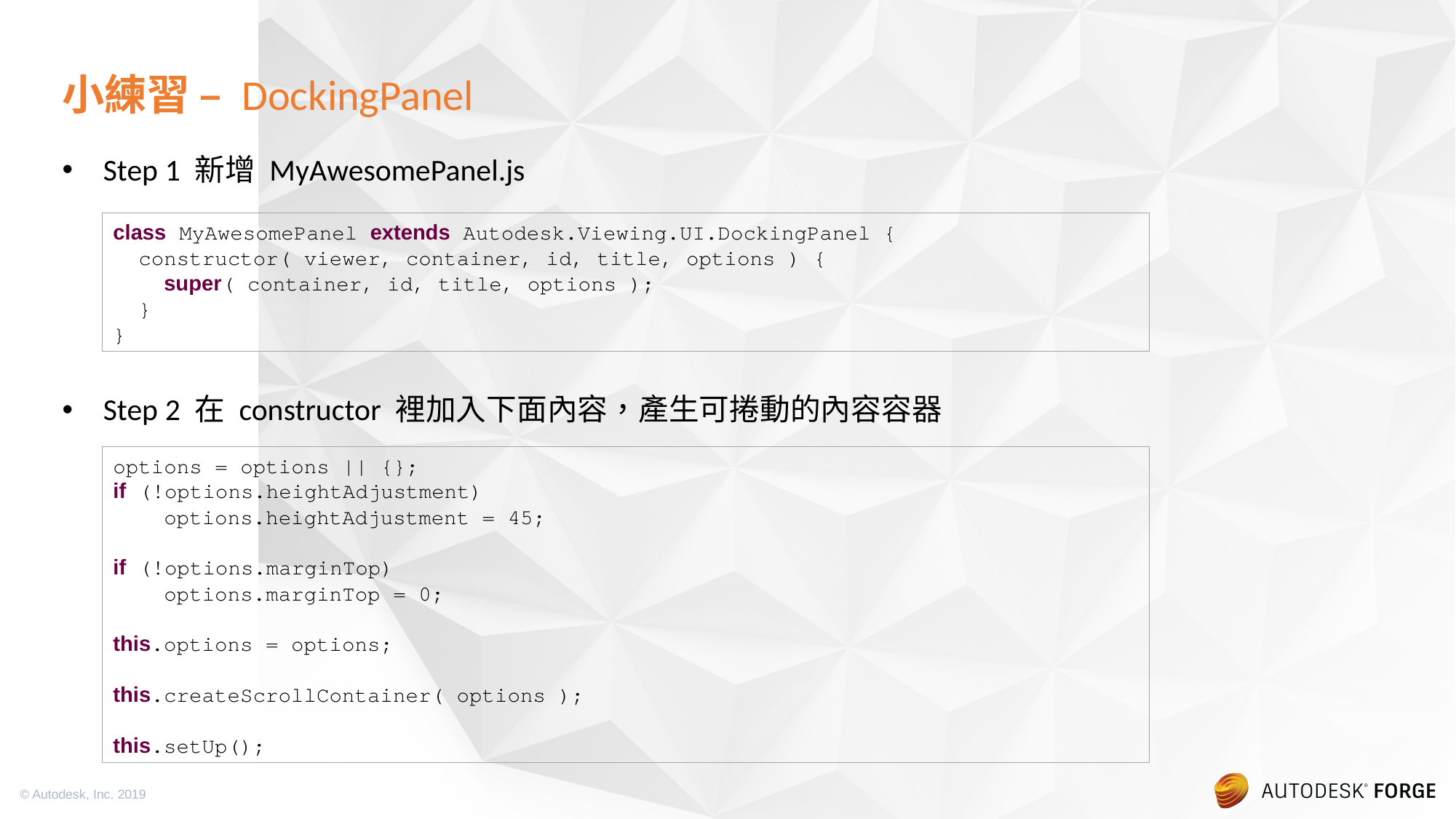

# 小練習 – DockingPanel
Step 1 新增 MyAwesomePanel.js

Step 2 在 constructor 裡加入下面內容，產生可捲動的內容容器
class MyAwesomePanel extends Autodesk.Viewing.UI.DockingPanel {
  constructor( viewer, container, id, title, options ) {
    super( container, id, title, options );
  }
}
options = options || {};
if (!options.heightAdjustment)
    options.heightAdjustment = 45;

if (!options.marginTop)
    options.marginTop = 0;

this.options = options;

this.createScrollContainer( options );

this.setUp();